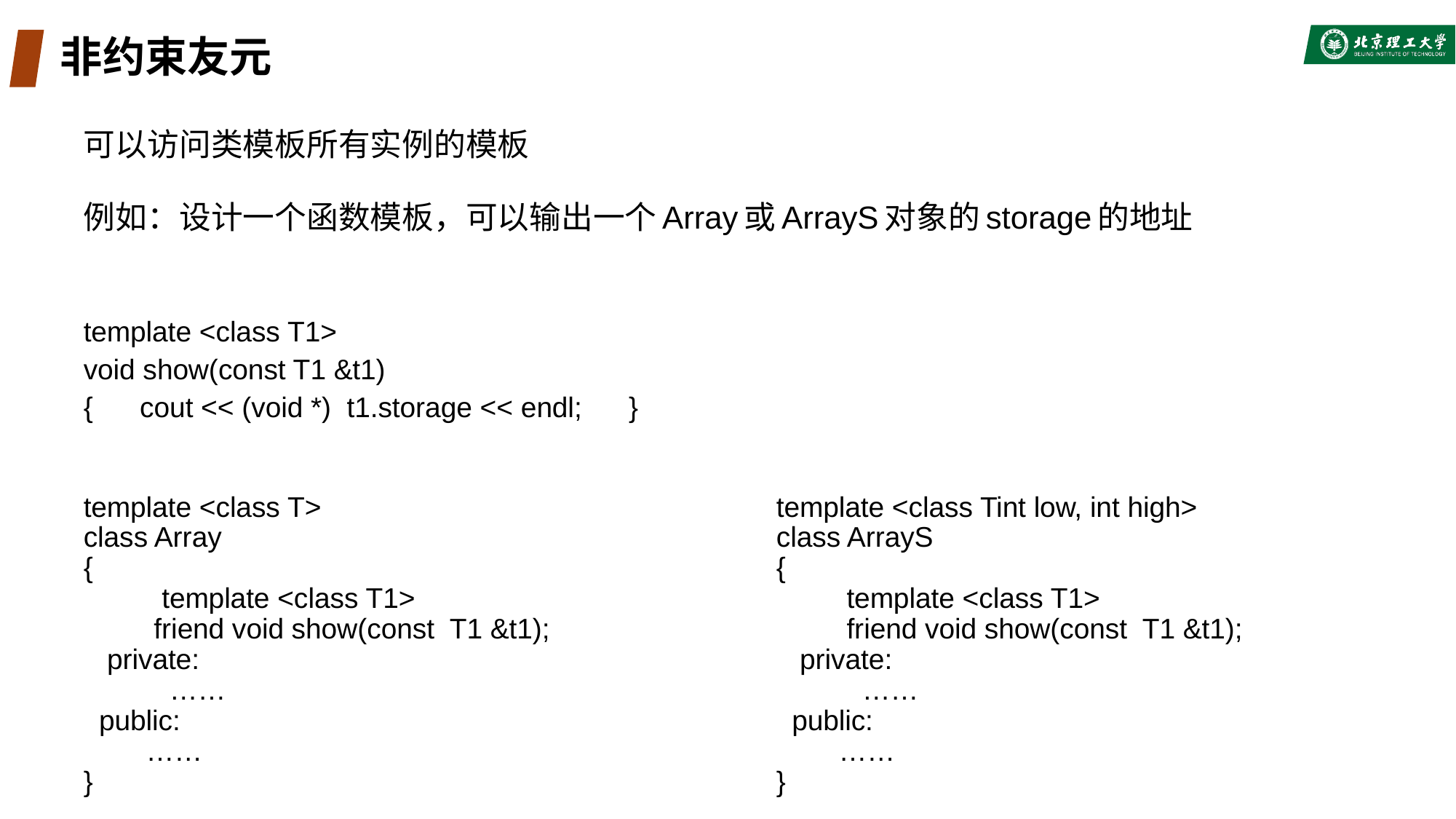

# 非约束友元
可以访问类模板所有实例的模板
例如：设计一个函数模板，可以输出一个Array或ArrayS对象的storage的地址
template <class T1>
void show(const T1 &t1)
{      cout << (void *)  t1.storage << endl;      }
template <class T>
class Array
{
          template <class T1>
         friend void show(const  T1 &t1);
   private:
           ……
  public:
        ……
}
template <class Tint low, int high>
class ArrayS
{
         template <class T1>
         friend void show(const  T1 &t1);
   private:
           ……
  public:
        ……
}